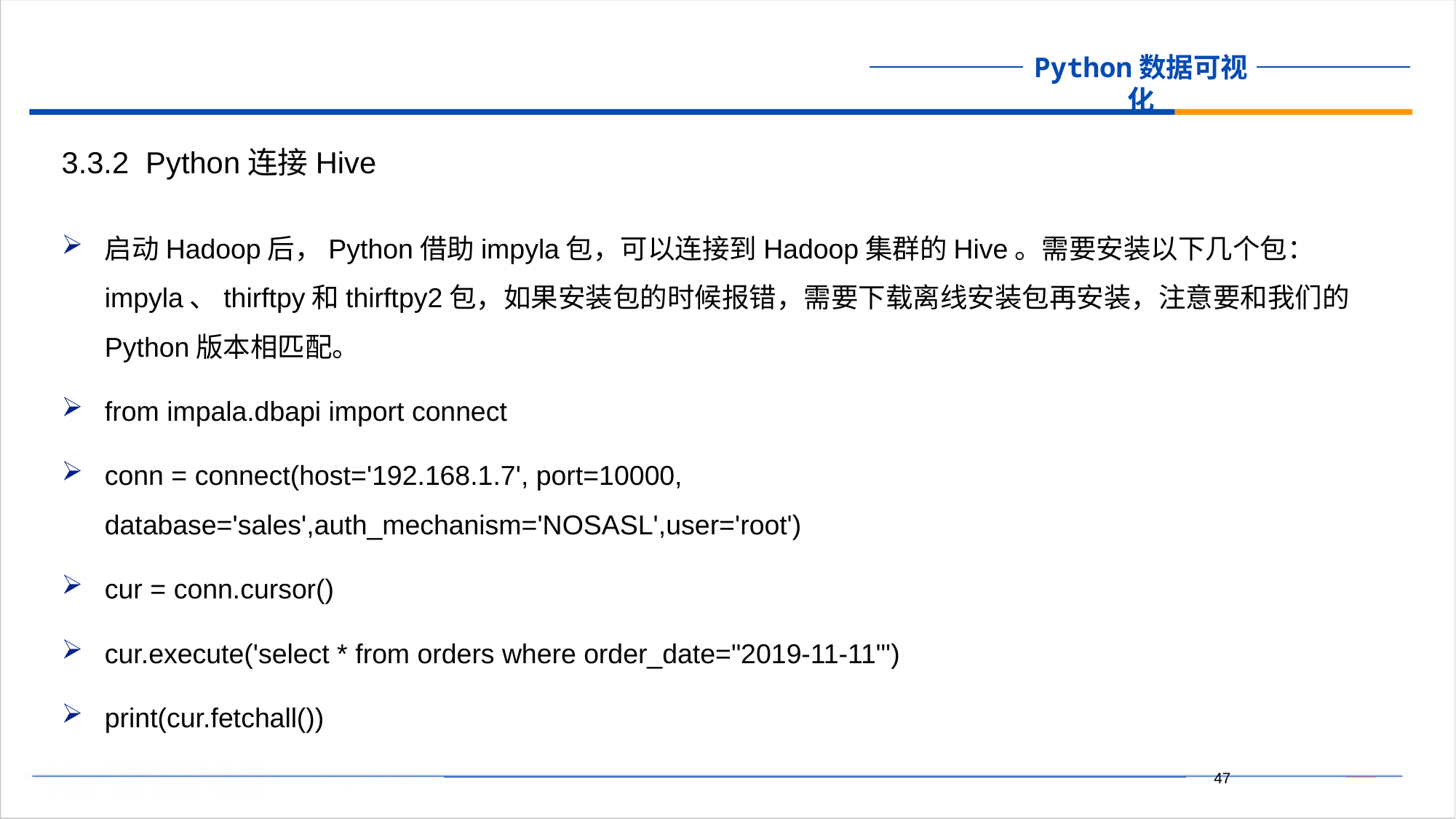

3.3.2  Python连接Hive
启动Hadoop后，Python借助impyla包，可以连接到Hadoop集群的Hive。需要安装以下几个包：impyla、thirftpy和thirftpy2包，如果安装包的时候报错，需要下载离线安装包再安装，注意要和我们的Python版本相匹配。
from impala.dbapi import connect
conn = connect(host='192.168.1.7', port=10000, database='sales',auth_mechanism='NOSASL',user='root')
cur = conn.cursor()
cur.execute('select * from orders where order_date="2019-11-11"')
print(cur.fetchall())